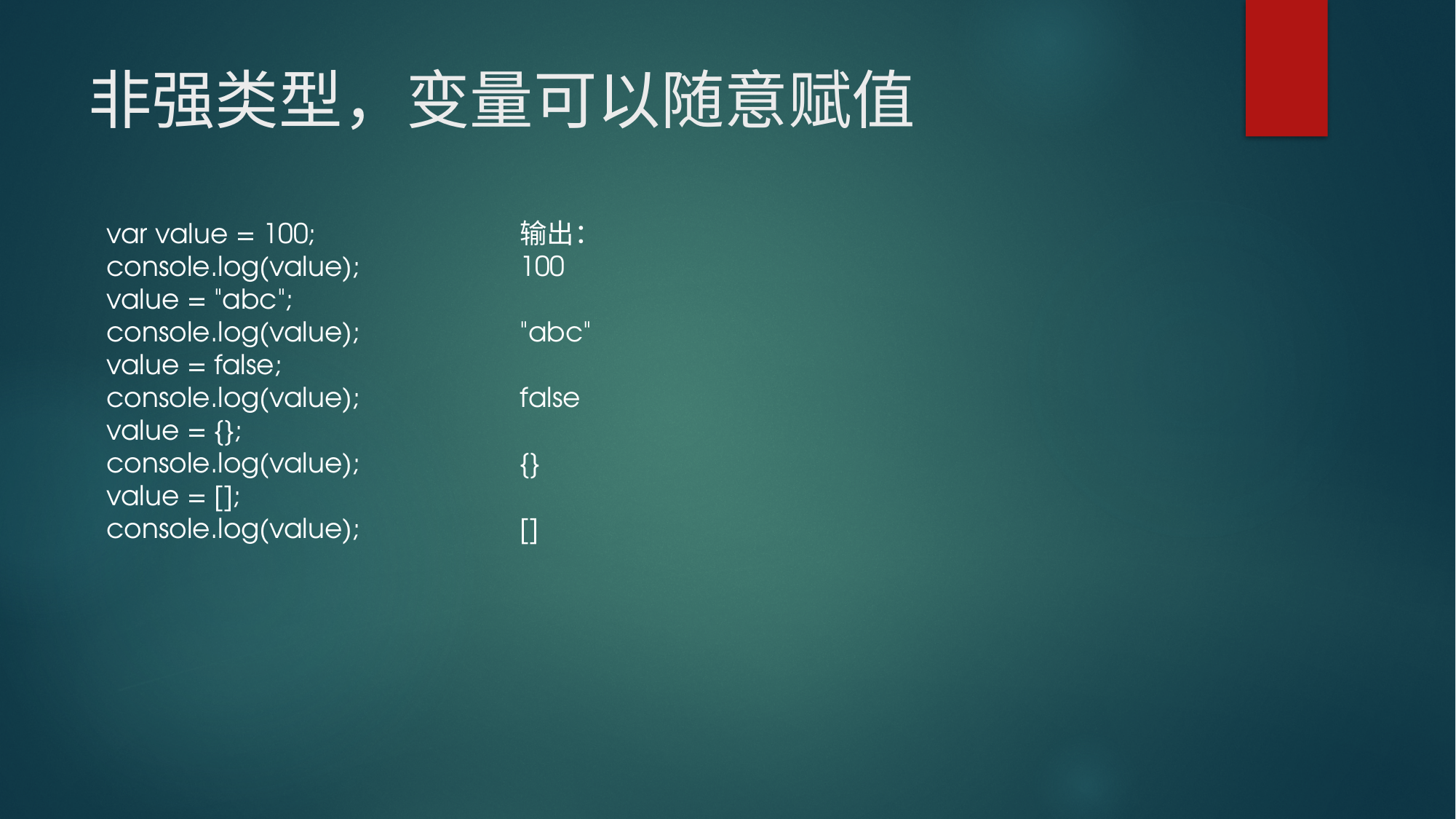

# 非强类型，变量可以随意赋值
var value = 100;
console.log(value);
value = "abc";
console.log(value);
value = false;
console.log(value);
value = {};
console.log(value);
value = [];
console.log(value);

输出：
100

"abc"

false

{}

[]